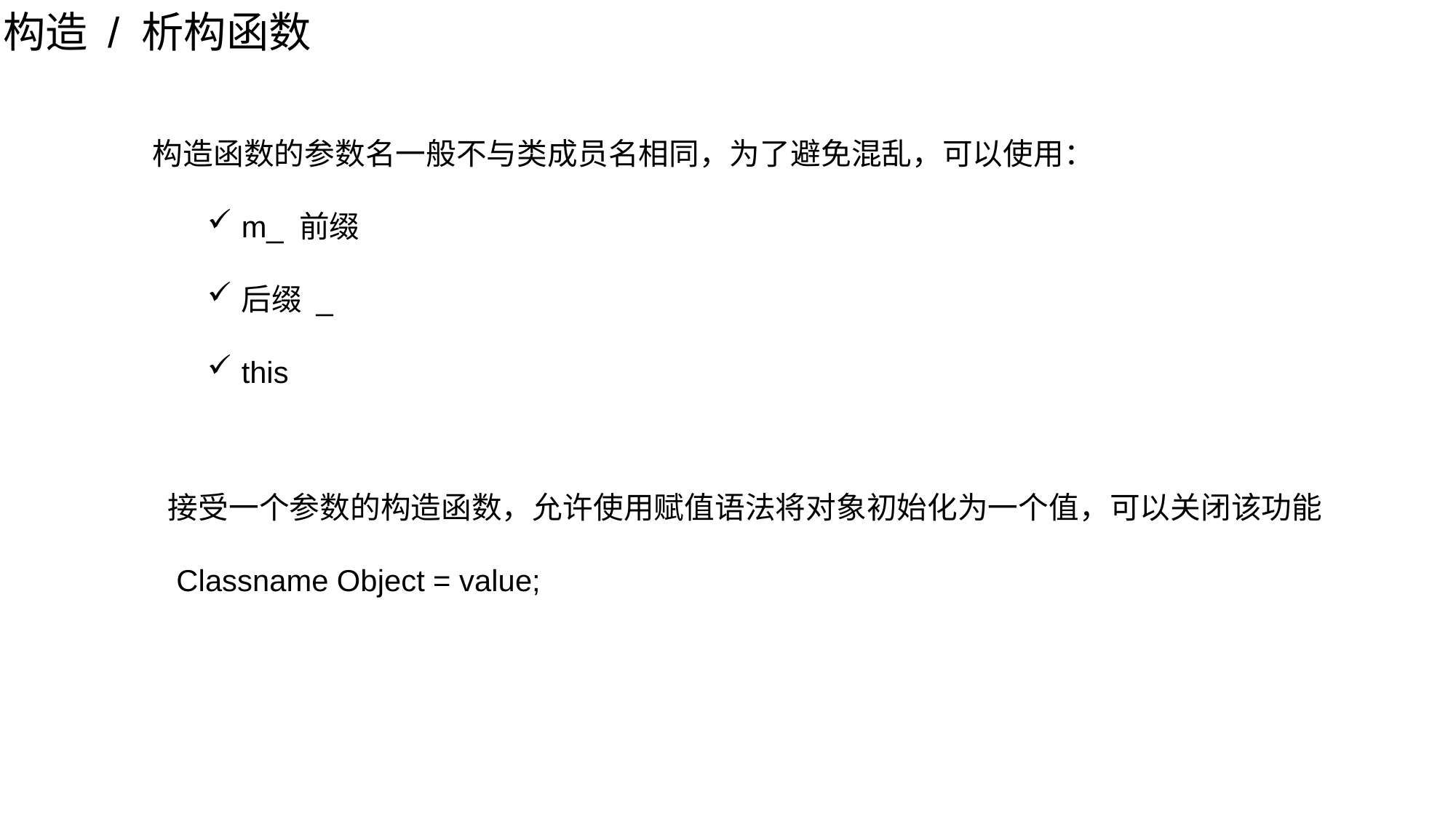

构造 / 析构函数
构造函数的参数名一般不与类成员名相同，为了避免混乱，可以使用：

m_ 前缀

后缀 _

this
接受一个参数的构造函数，允许使用赋值语法将对象初始化为一个值，可以关闭该功能

 Classname Object = value;